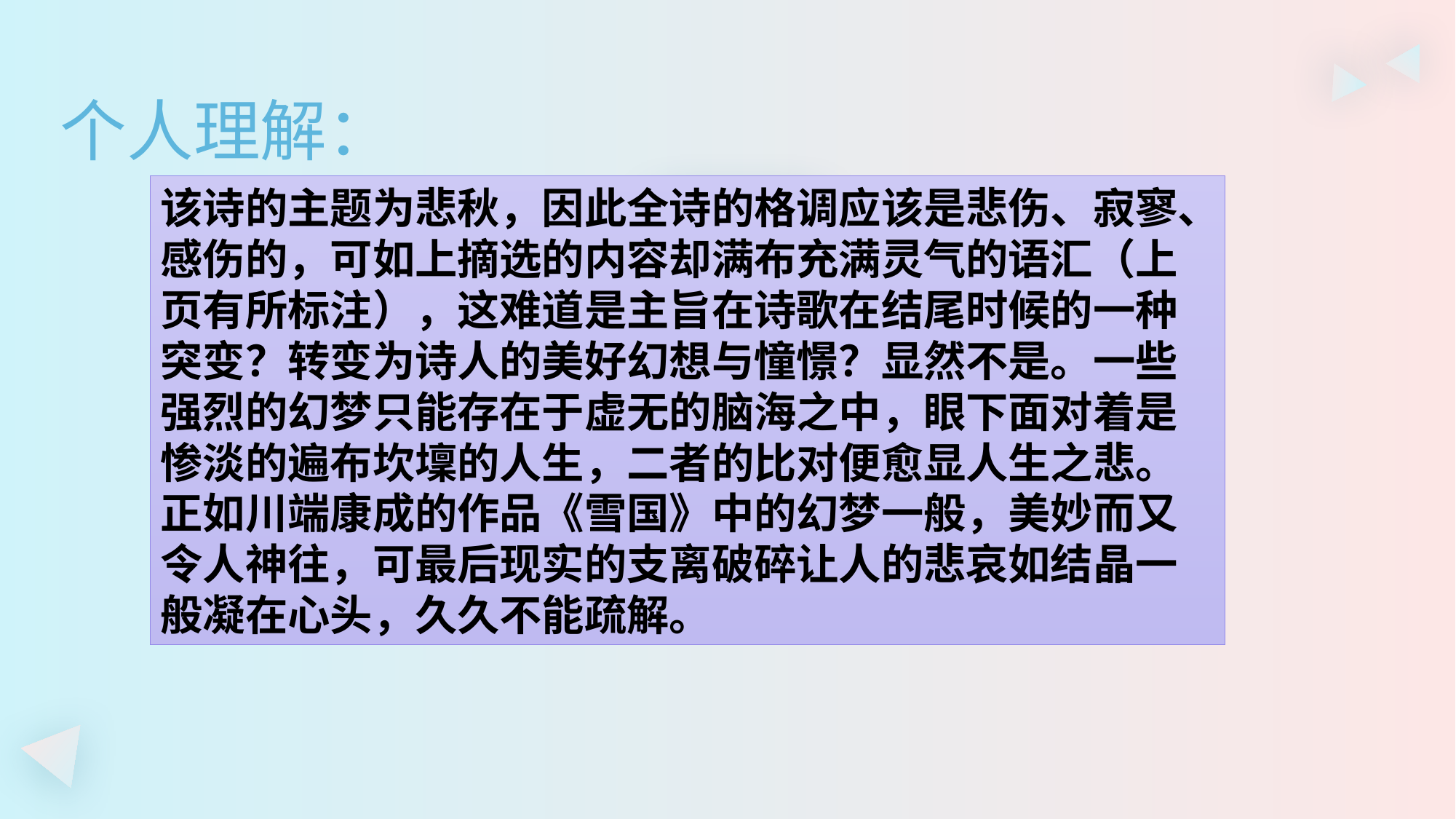

4
个人理解：
该诗的主题为悲秋，因此全诗的格调应该是悲伤、寂寥、感伤的，可如上摘选的内容却满布充满灵气的语汇（上页有所标注），这难道是主旨在诗歌在结尾时候的一种突变？转变为诗人的美好幻想与憧憬？显然不是。一些强烈的幻梦只能存在于虚无的脑海之中，眼下面对着是惨淡的遍布坎壈的人生，二者的比对便愈显人生之悲。正如川端康成的作品《雪国》中的幻梦一般，美妙而又令人神往，可最后现实的支离破碎让人的悲哀如结晶一般凝在心头，久久不能疏解。